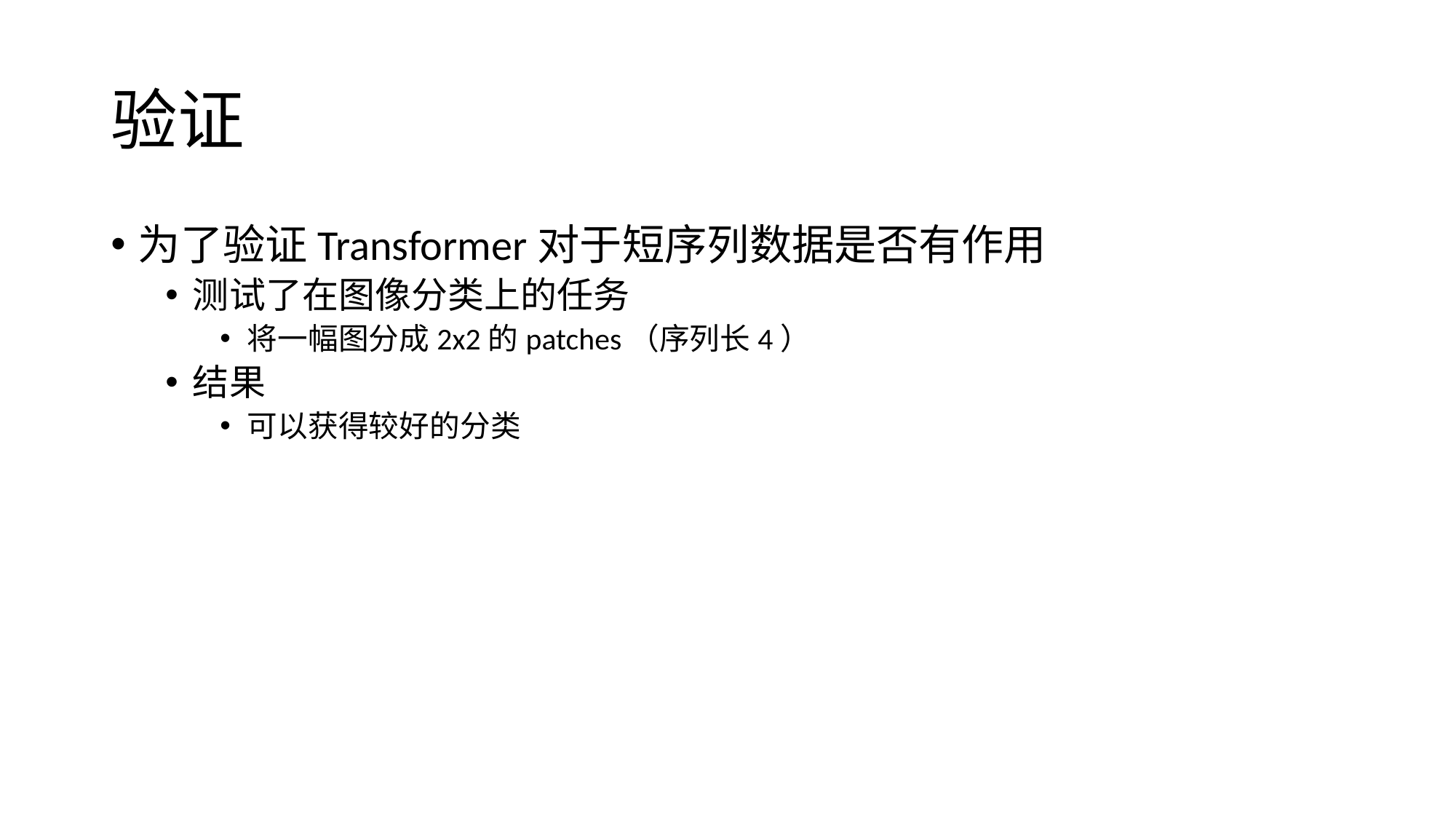

# 验证
为了验证Transformer对于短序列数据是否有作用
测试了在图像分类上的任务
将一幅图分成2x2的patches（序列长4）
结果
可以获得较好的分类